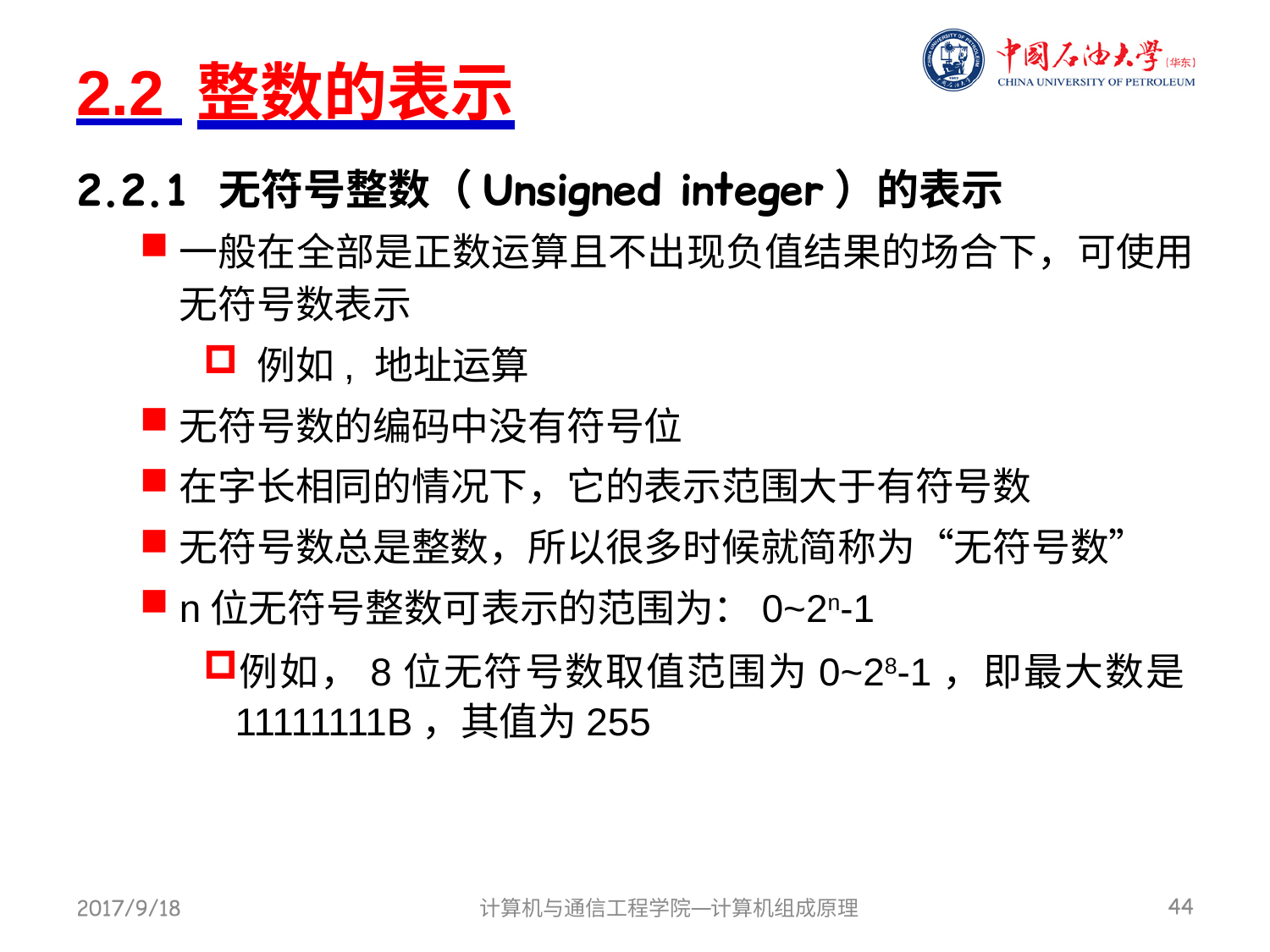

# 2.2 整数的表示
2.2.1 无符号整数（Unsigned integer）的表示
一般在全部是正数运算且不出现负值结果的场合下，可使用无符号数表示
 例如, 地址运算
无符号数的编码中没有符号位
在字长相同的情况下，它的表示范围大于有符号数
无符号数总是整数，所以很多时候就简称为“无符号数”
n位无符号整数可表示的范围为：0~2n-1
例如，8位无符号数取值范围为0~28-1，即最大数是11111111B，其值为255

2017/9/18
计算机与通信工程学院—计算机组成原理
44